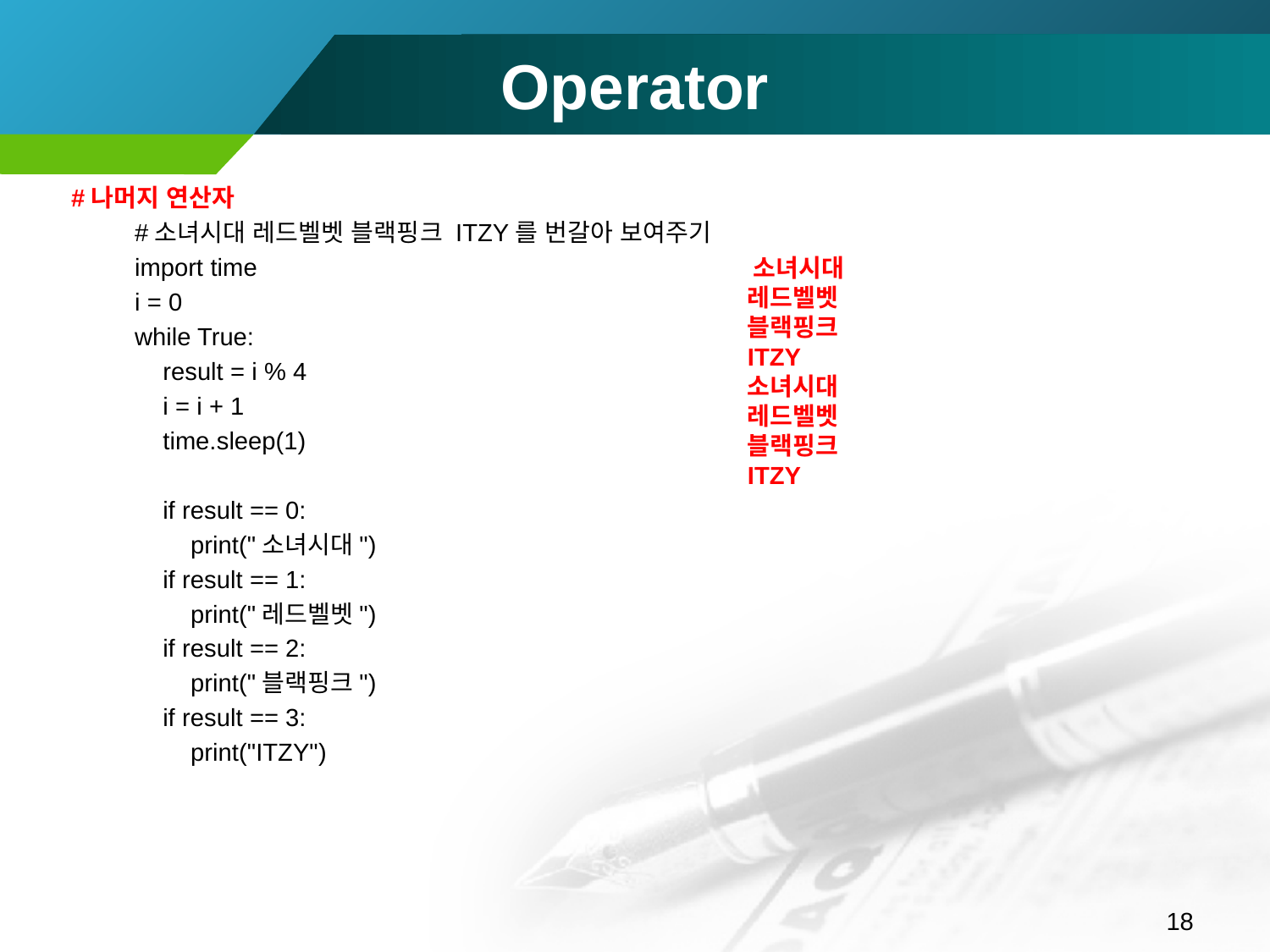

# Operator
#나머지 연산자
﻿#소녀시대 레드벨벳 블랙핑크 ITZY를 번갈아 보여주기
import time
i = 0
while True:
    result = i % 4
    i = i + 1
    time.sleep(1)

    if result == 0:
        print("소녀시대")
    if result == 1:
        print("레드벨벳")
    if result == 2:
        print("블랙핑크")
    if result == 3:
        print("ITZY")
﻿소녀시대
레드벨벳
블랙핑크
ITZY
소녀시대
레드벨벳
블랙핑크
ITZY
18